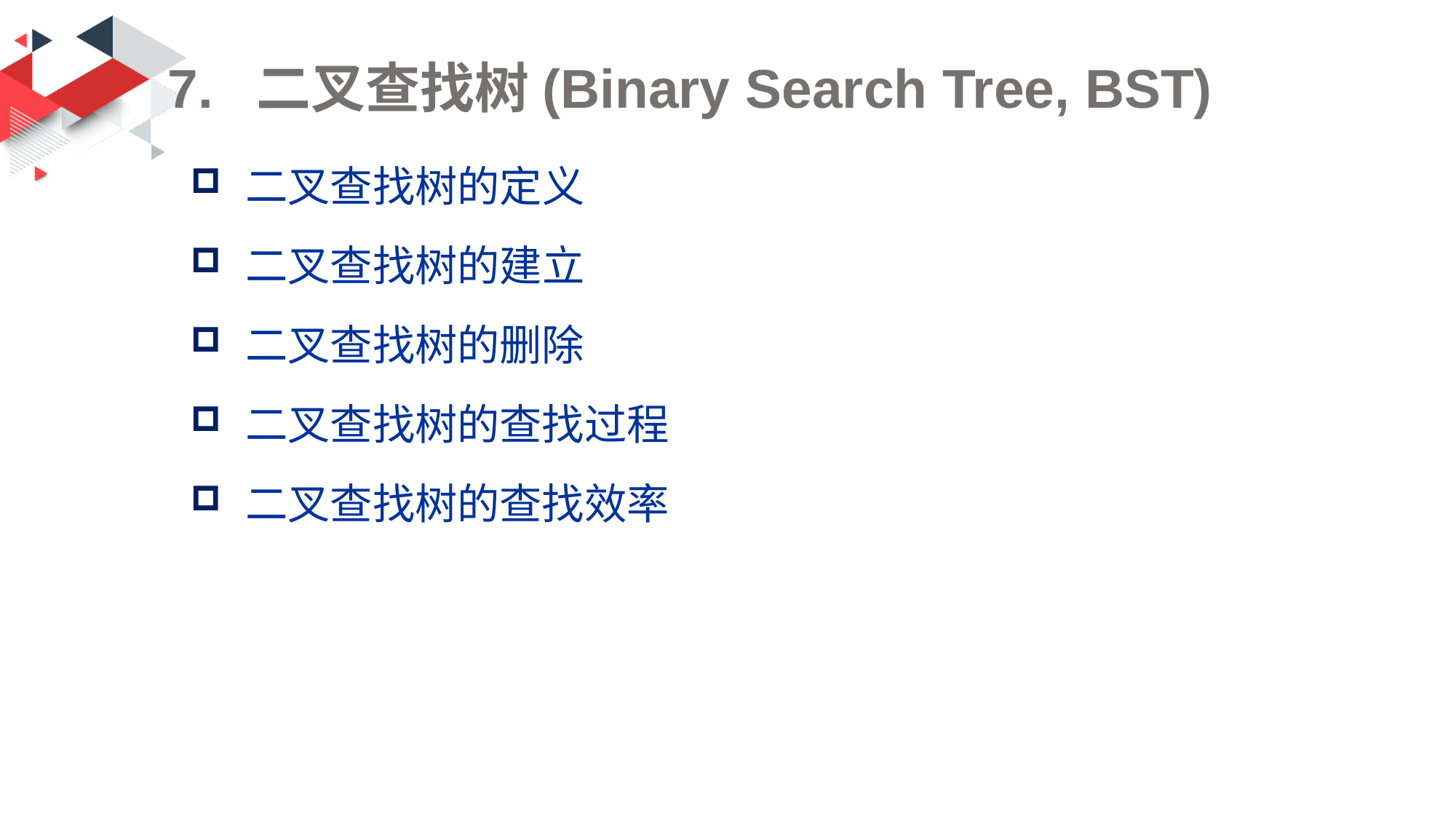

# 7.  二叉查找树(Binary Search Tree, BST)
二叉查找树的定义
二叉查找树的建立
二叉查找树的删除
二叉查找树的查找过程
二叉查找树的查找效率